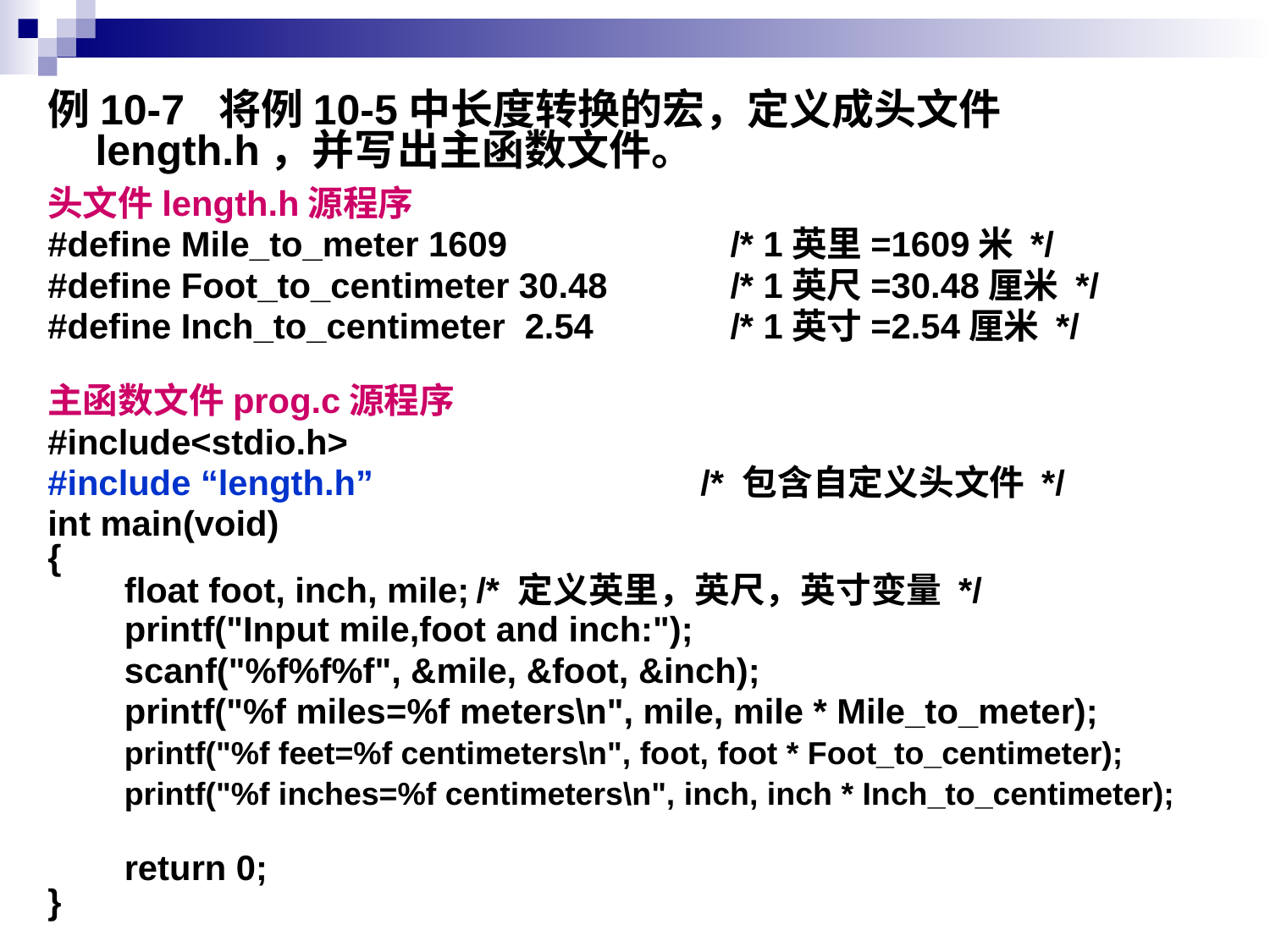

例10-7  将例10-5中长度转换的宏，定义成头文件length.h，并写出主函数文件。
头文件length.h源程序
#define Mile_to_meter 1609		/* 1英里=1609米 */
#define Foot_to_centimeter 30.48	/* 1英尺=30.48厘米 */
#define Inch_to_centimeter  2.54 	/* 1英寸=2.54厘米 */
主函数文件prog.c源程序
#include<stdio.h>
#include “length.h”		          /* 包含自定义头文件 */
int main(void)
{
	   float foot, inch, mile;	/* 定义英里，英尺，英寸变量 */
	   printf("Input mile,foot and inch:");
	   scanf("%f%f%f", &mile, &foot, &inch);
	   printf("%f miles=%f meters\n", mile, mile * Mile_to_meter);
	   printf("%f feet=%f centimeters\n", foot, foot * Foot_to_centimeter);
	   printf("%f inches=%f centimeters\n", inch, inch * Inch_to_centimeter);
	   return 0;
}